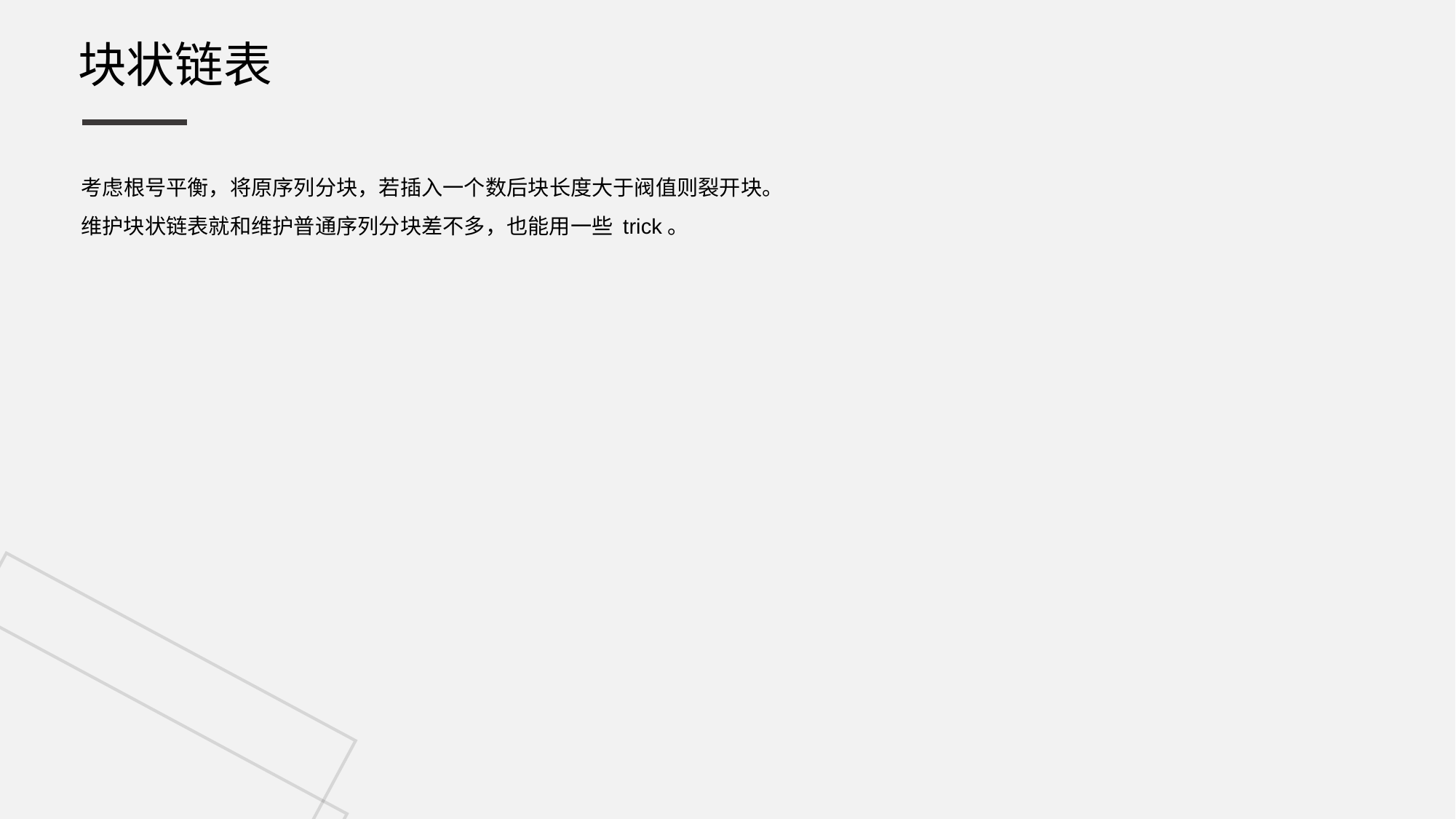

块状链表
考虑根号平衡，将原序列分块，若插入一个数后块长度大于阀值则裂开块。
维护块状链表就和维护普通序列分块差不多，也能用一些 trick。